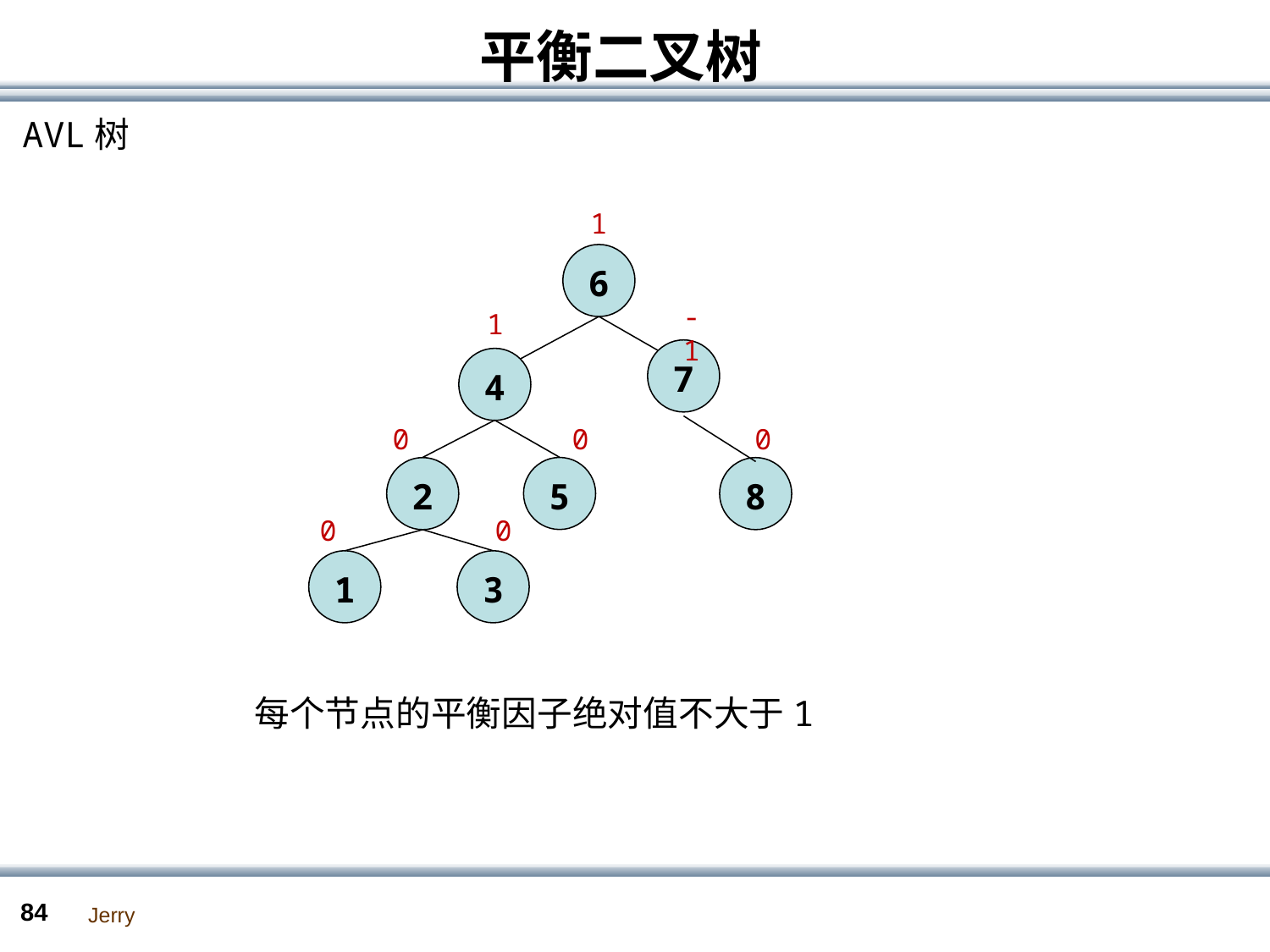

# 平衡二叉树
AVL树
1
6
-1
1
7
4
0
0
0
5
2
8
0
0
1
3
每个节点的平衡因子绝对值不大于1